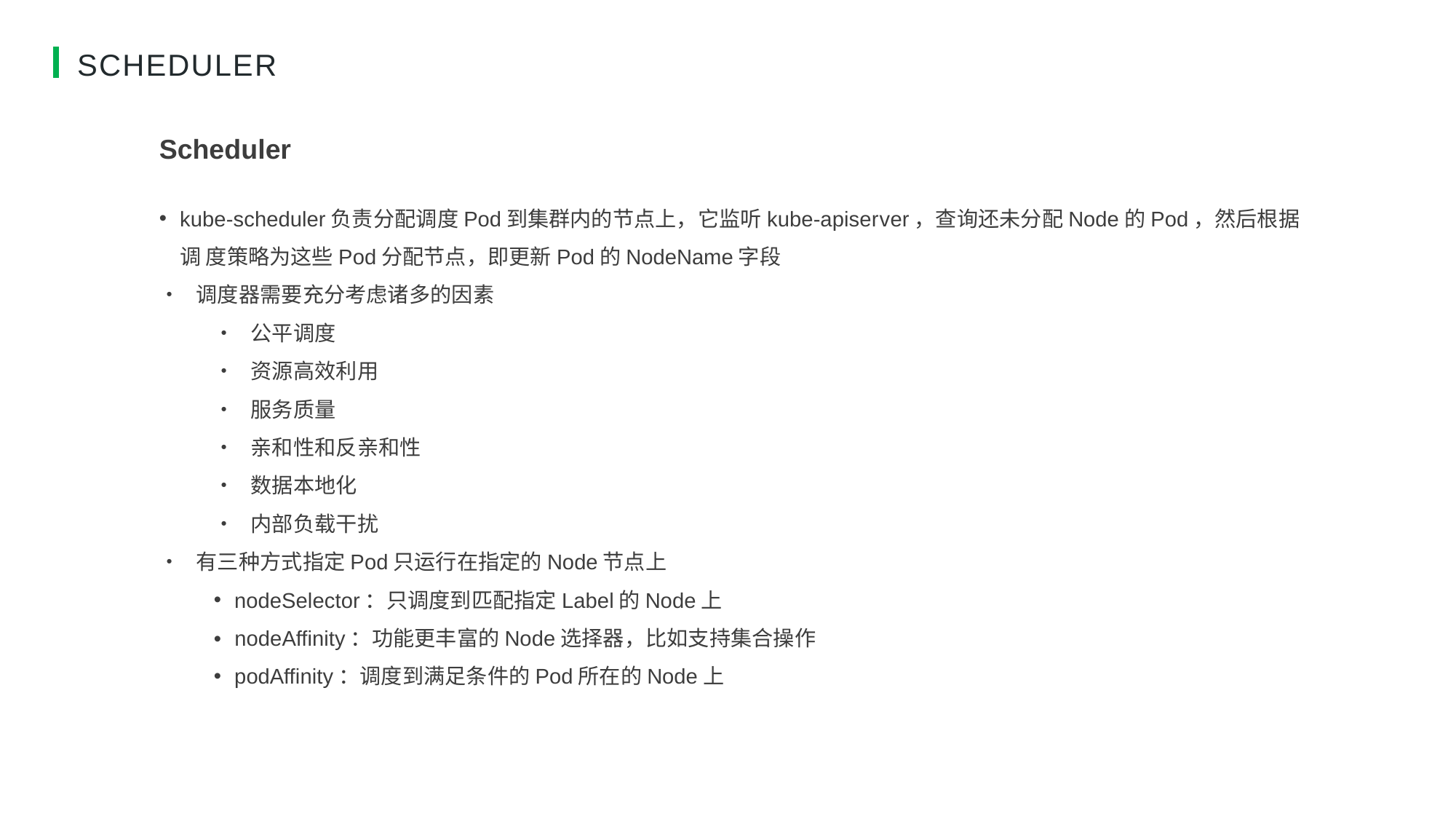

# SCHEDULER

Scheduler

kube-scheduler负责分配调度Pod到集群内的节点上，它监听kube-apiserver，查询还未分配Node的Pod，然后根据调 度策略为这些Pod分配节点，即更新Pod的NodeName字段
•  调度器需要充分考虑诸多的因素
•  公平调度
•  资源高效利用
•  服务质量
•  亲和性和反亲和性
•  数据本地化
•  内部负载干扰
•  有三种方式指定Pod只运行在指定的Node节点上
nodeSelector：只调度到匹配指定Label的Node上
•  nodeAffinity：功能更丰富的Node选择器，比如支持集合操作
podAffinity：调度到满足条件的Pod所在的Node上